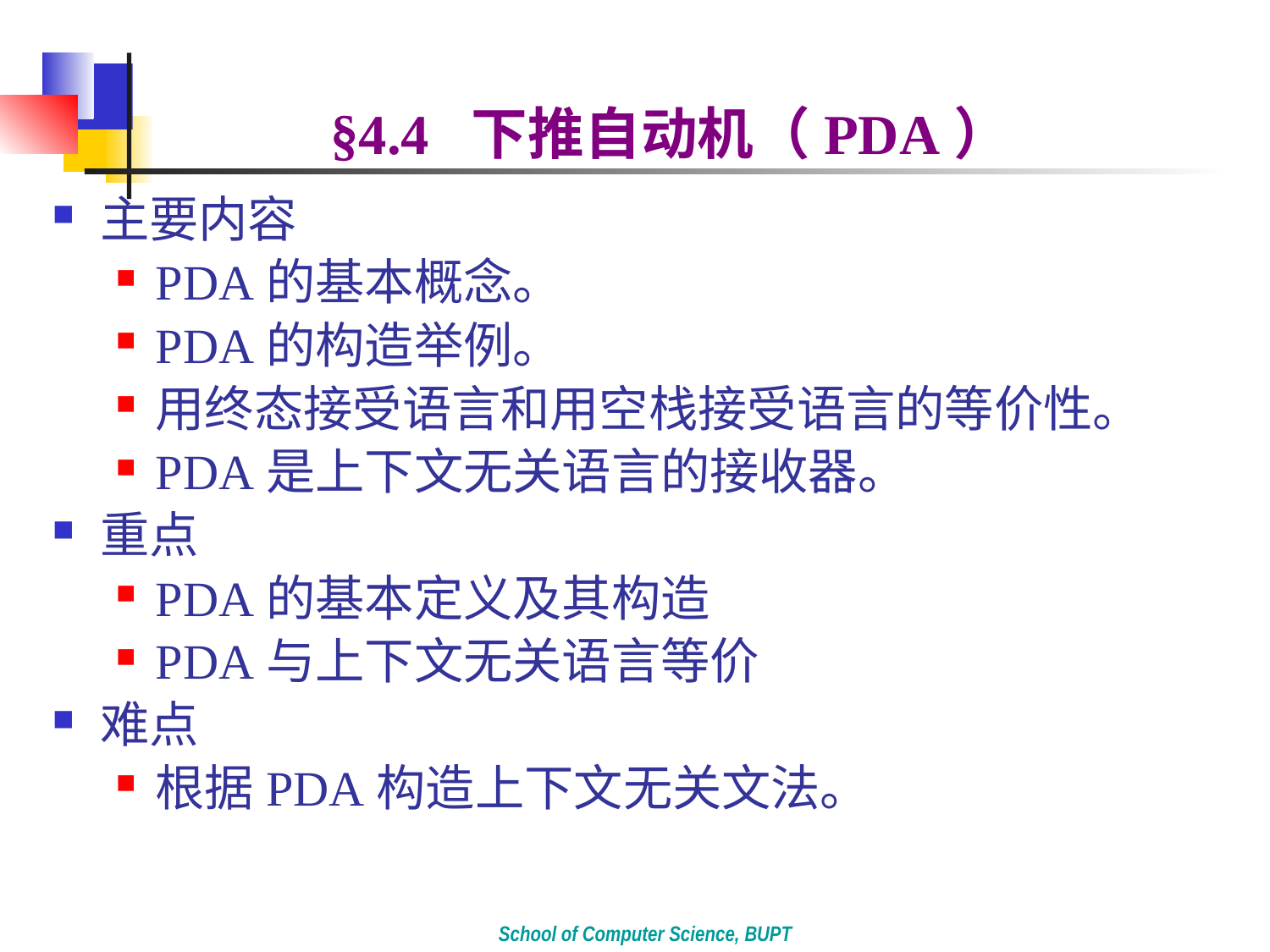

# §4.4  下推自动机（PDA）
主要内容
PDA的基本概念。
PDA的构造举例。
用终态接受语言和用空栈接受语言的等价性。
PDA是上下文无关语言的接收器。
重点
PDA的基本定义及其构造
PDA与上下文无关语言等价
难点
根据PDA构造上下文无关文法。
School of Computer Science, BUPT
1